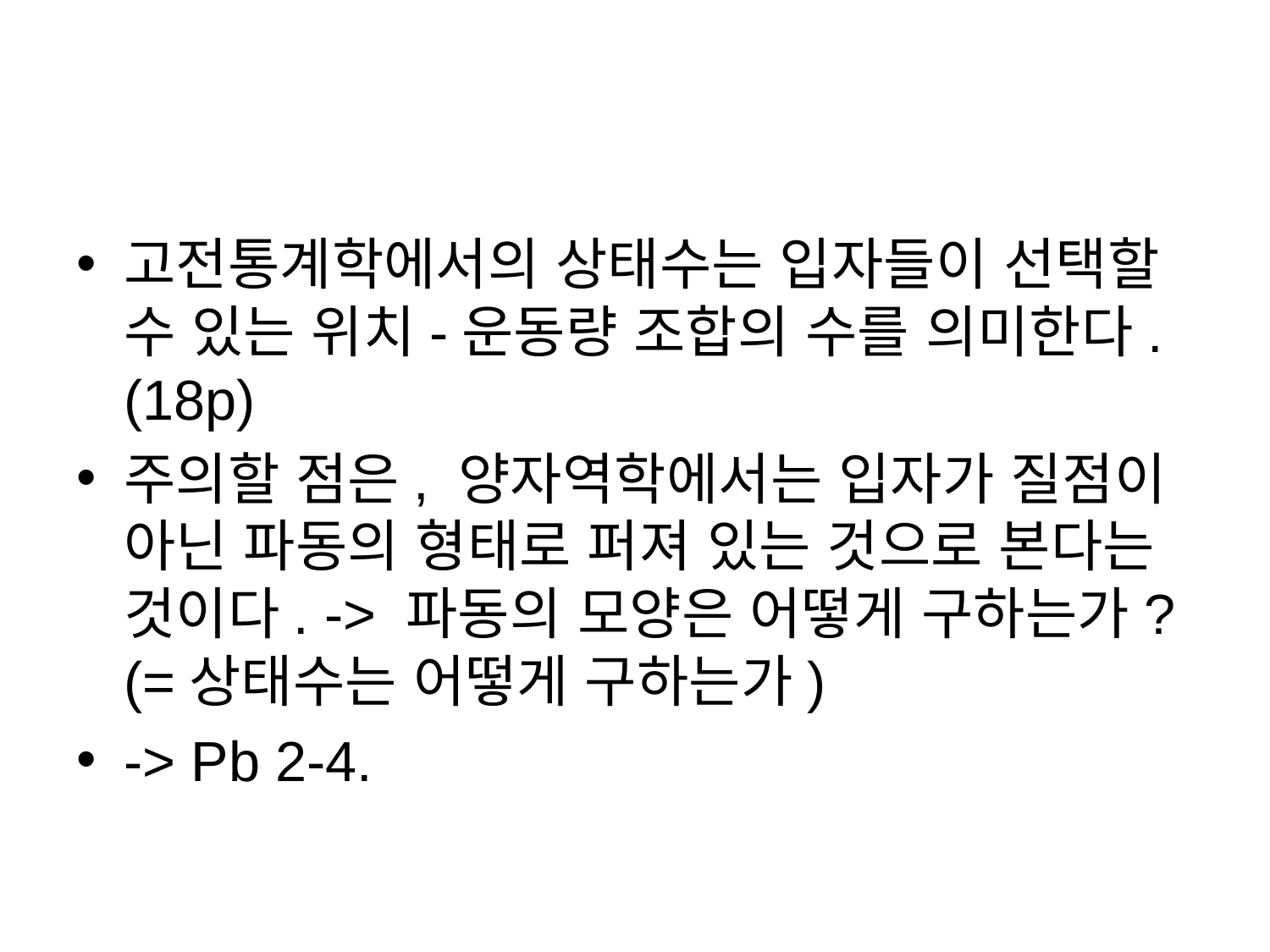

#
고전통계학에서의 상태수는 입자들이 선택할 수 있는 위치-운동량 조합의 수를 의미한다. (18p)
주의할 점은, 양자역학에서는 입자가 질점이 아닌 파동의 형태로 퍼져 있는 것으로 본다는 것이다. -> 파동의 모양은 어떻게 구하는가?(=상태수는 어떻게 구하는가)
-> Pb 2-4.